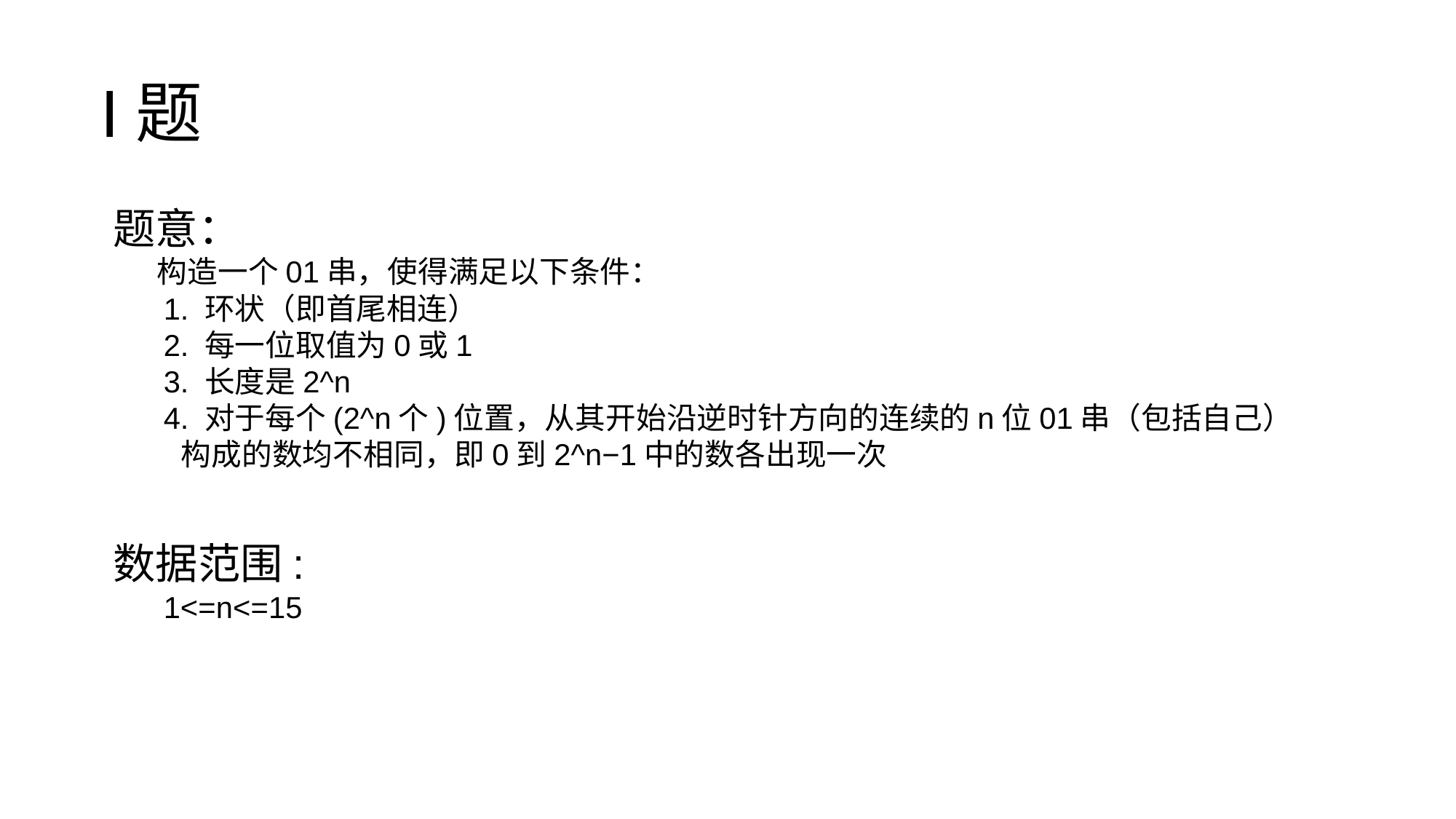

I题
题意：
      构造一个01串，使得满足以下条件：
      1. 环状（即首尾相连）
      2. 每一位取值为0或1
      3. 长度是2^n
      4. 对于每个(2^n个)位置，从其开始沿逆时针方向的连续的n位01串（包括自己）
         构成的数均不相同，即0到2^n−1中的数各出现一次

数据范围:
      1<=n<=15